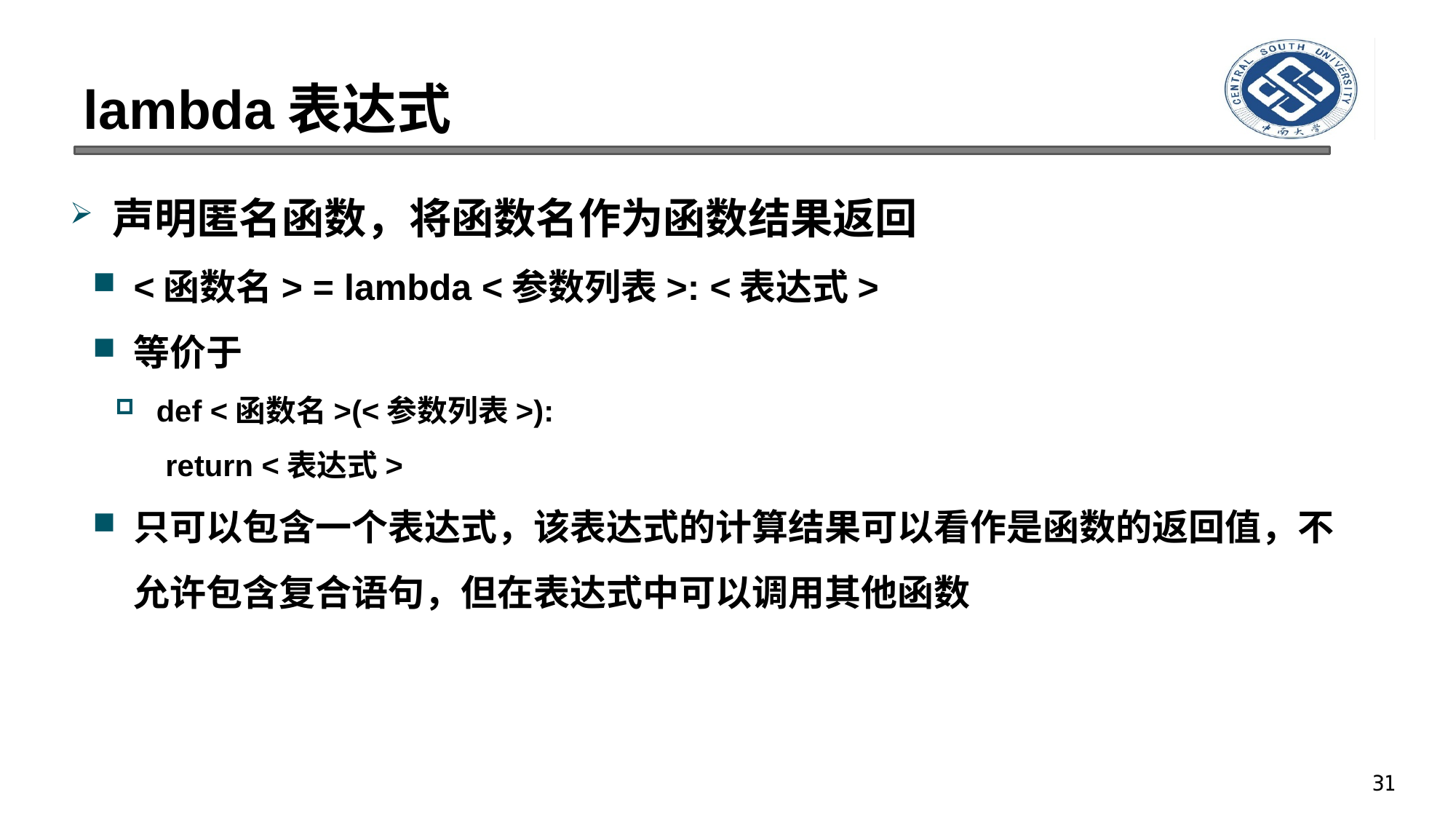

# lambda表达式
声明匿名函数，将函数名作为函数结果返回
<函数名> = lambda <参数列表>: <表达式>
等价于
def <函数名>(<参数列表>):
      return <表达式>
只可以包含一个表达式，该表达式的计算结果可以看作是函数的返回值，不允许包含复合语句，但在表达式中可以调用其他函数
31